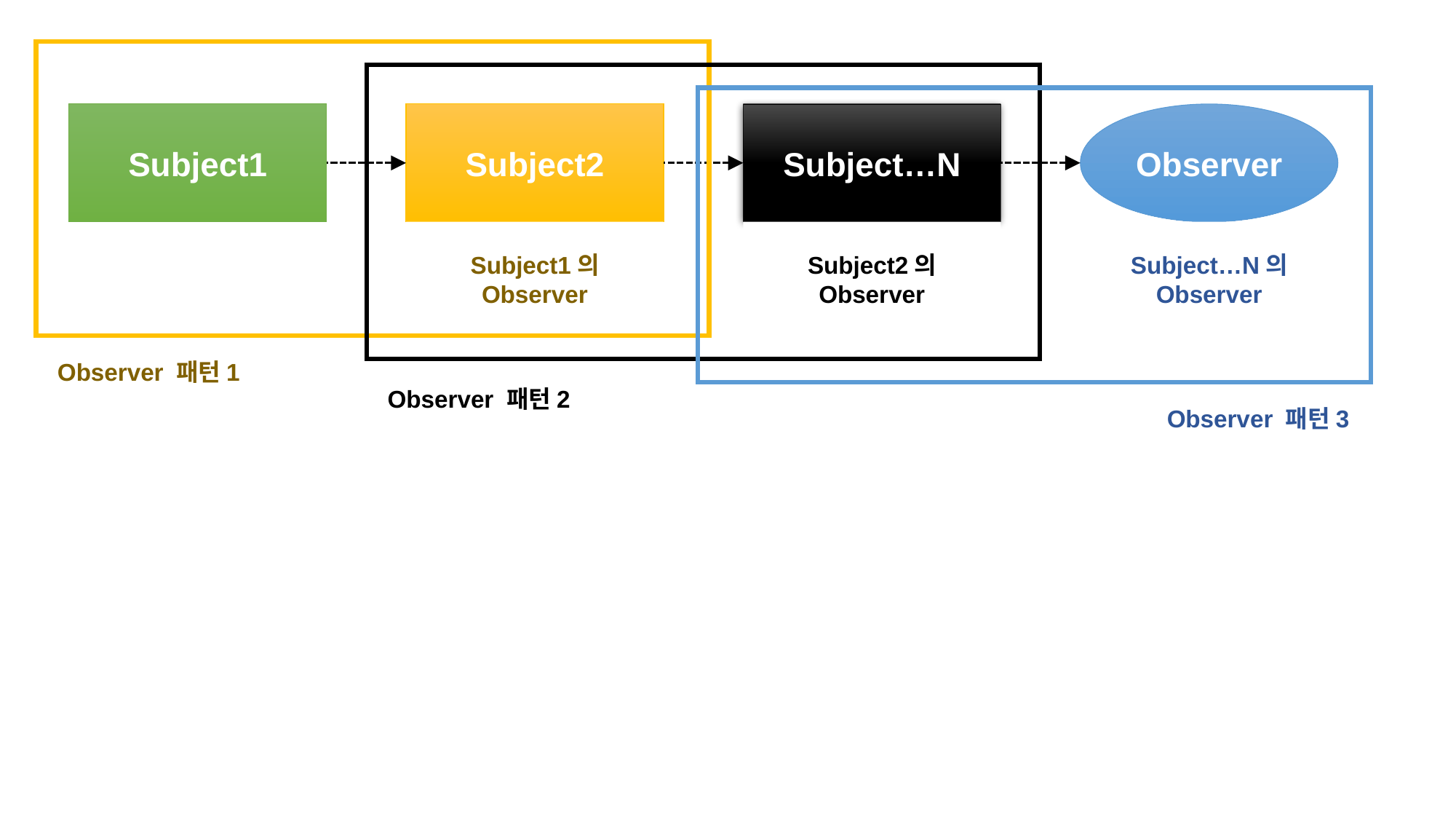

Subject1
Subject2
Subject…N
Observer
Subject…N의 Observer
Subject1의 Observer
Subject2의 Observer
Observer 패턴1
Observer 패턴2
Observer 패턴3